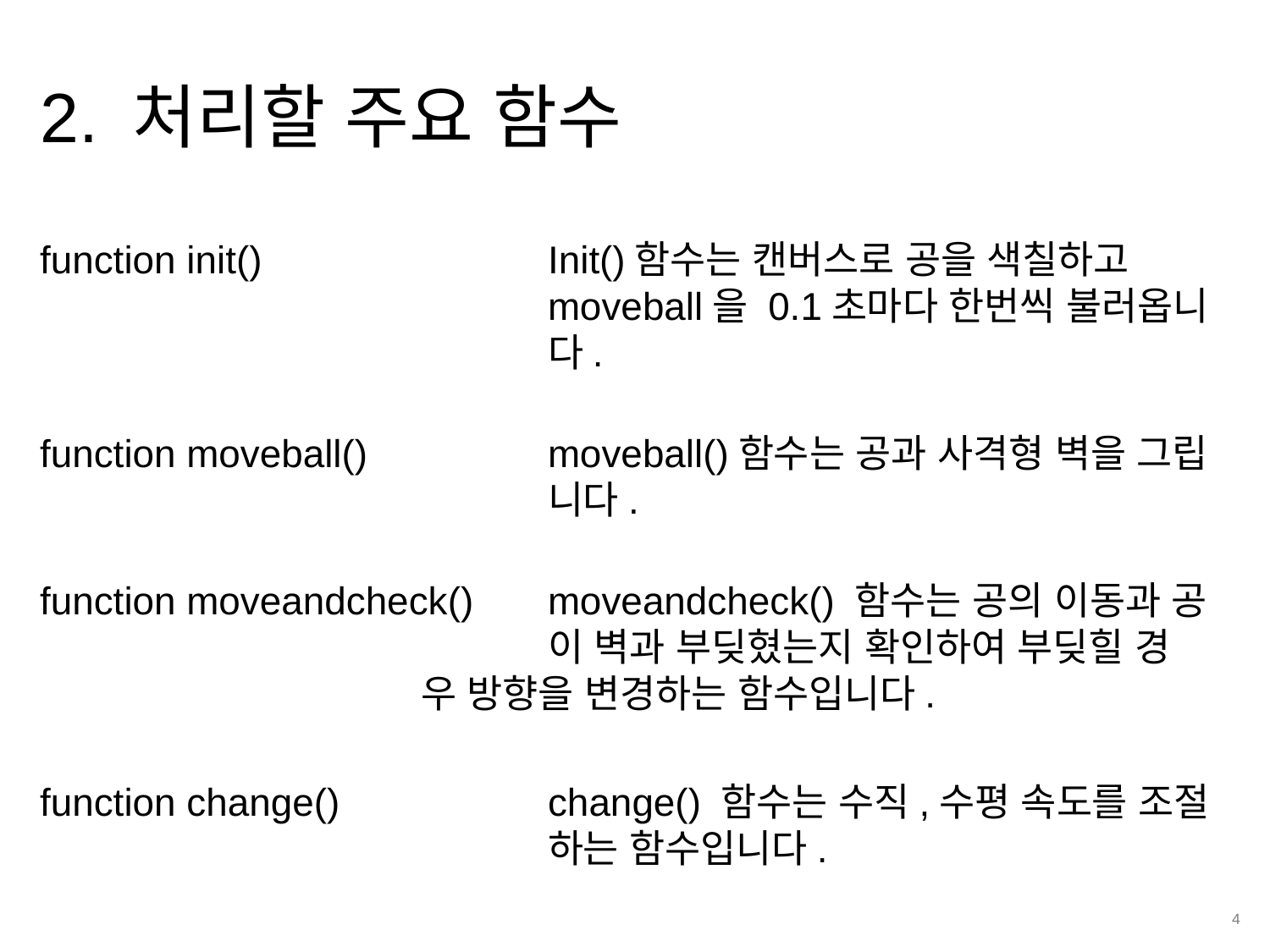

# 2. 처리할 주요 함수
function init()			Init()함수는 캔버스로 공을 색칠하고					moveball을 0.1초마다 한번씩 불러옵니				다.

function moveball()		moveball()함수는 공과 사격형 벽을 그립				니다.

function moveandcheck()	moveandcheck() 함수는 공의 이동과 공				이 벽과 부딪혔는지 확인하여 부딪힐 경				우 방향을 변경하는 함수입니다.

function change()		change() 함수는 수직,수평 속도를 조절				하는 함수입니다.